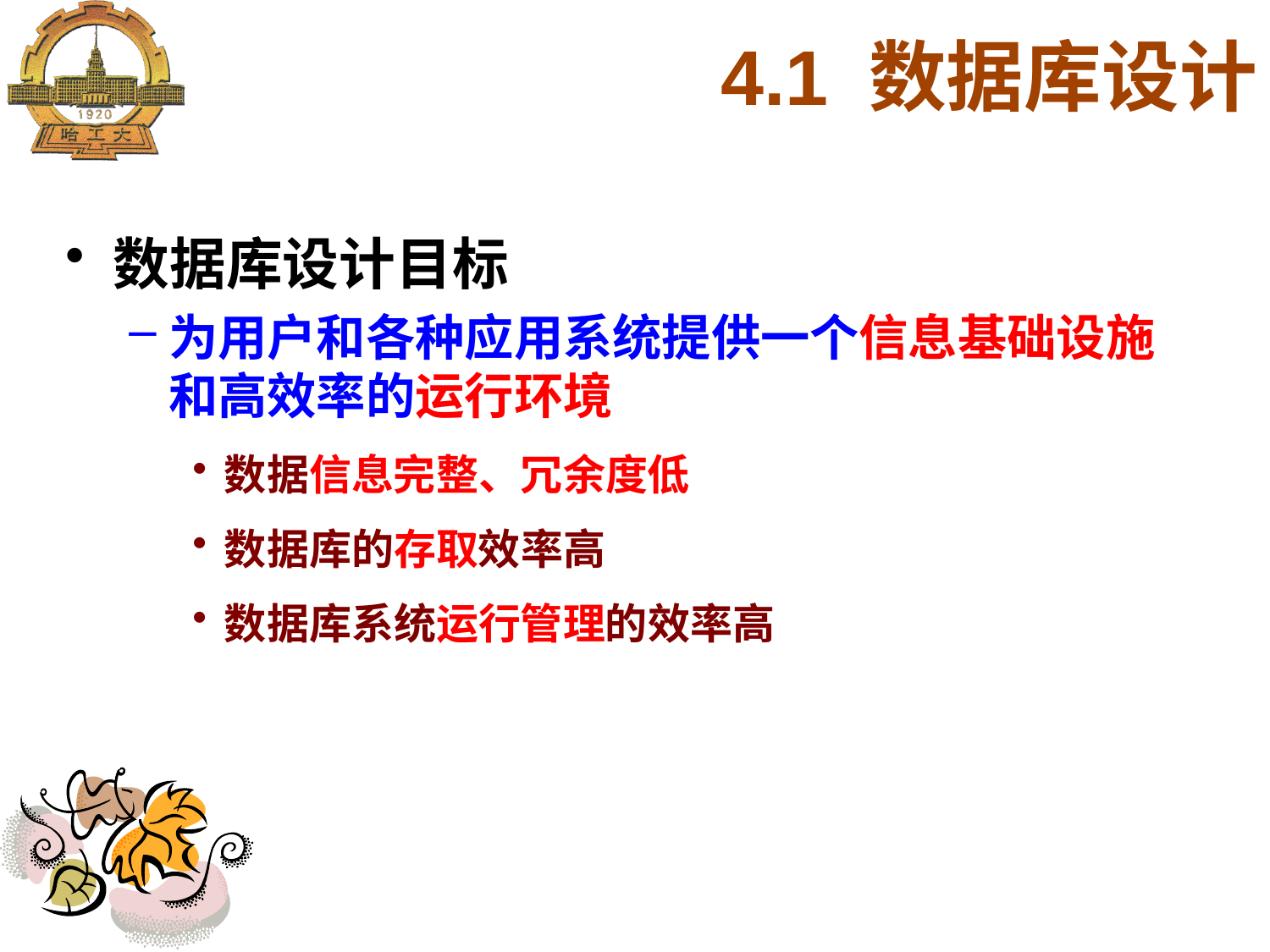

数据库设计目标
为用户和各种应用系统提供一个信息基础设施和高效率的运行环境
数据信息完整、冗余度低
数据库的存取效率高
数据库系统运行管理的效率高
4.1 数据库设计